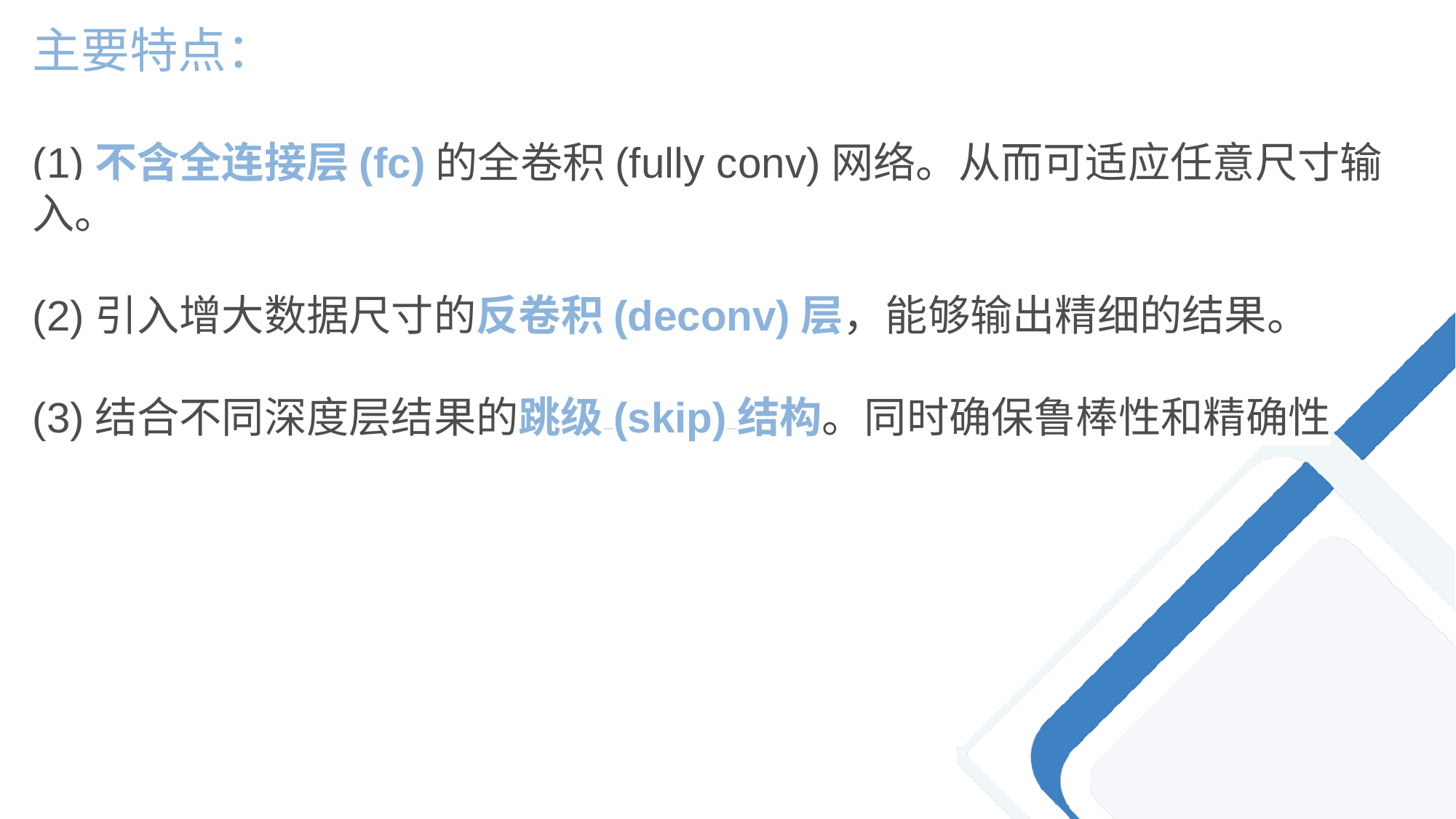

主要特点：

(1)不含全连接层(fc)的全卷积(fully conv)网络。从而可适应任意尺寸输入。

(2)引入增大数据尺寸的反卷积(deconv)层，能够输出精细的结果。

(3)结合不同深度层结果的跳级(skip)结构。同时确保鲁棒性和精确性